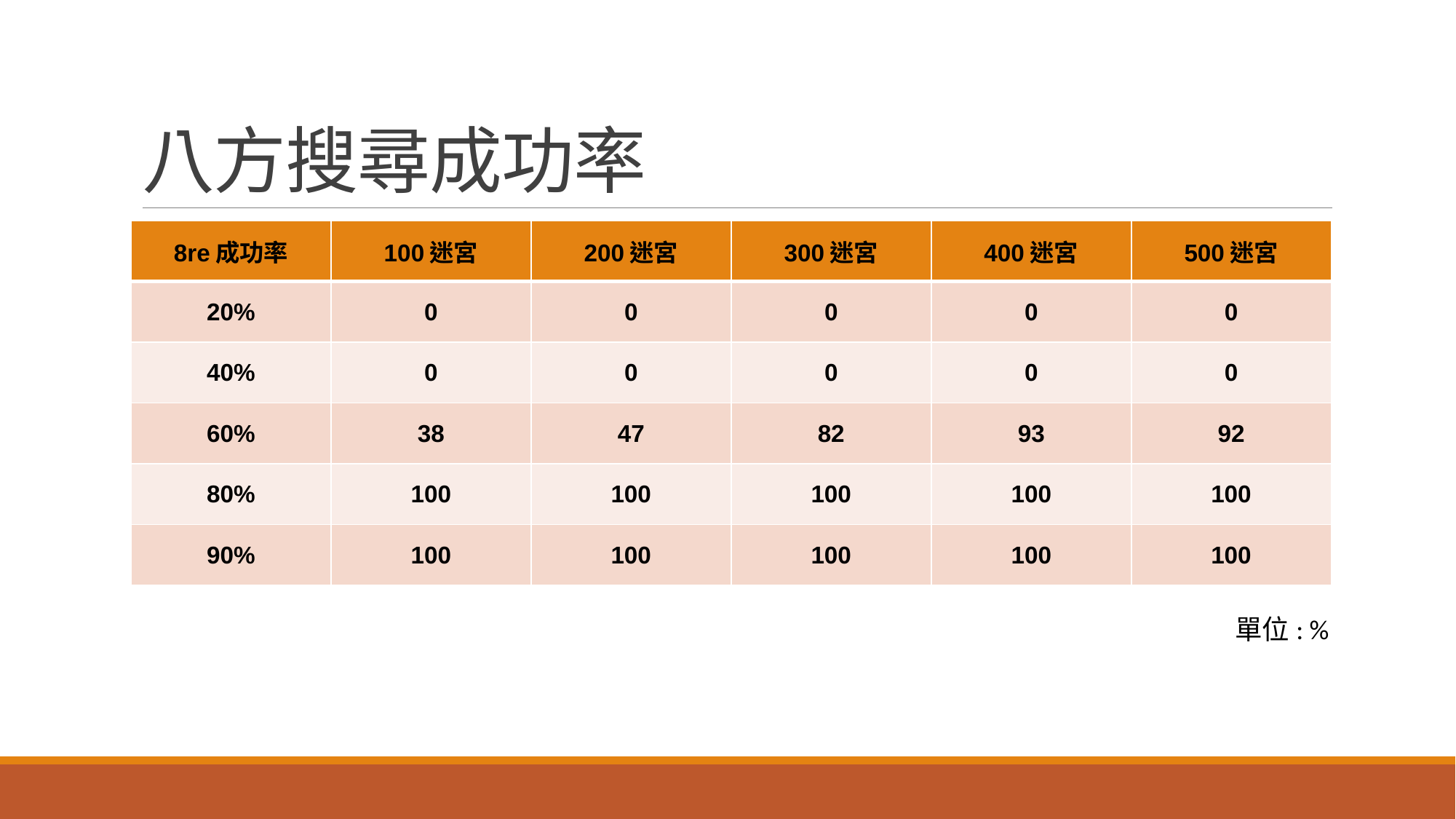

# 八方搜尋成功率
| 8re成功率 | 100迷宮 | 200迷宮 | 300迷宮 | 400迷宮 | 500迷宮 |
| --- | --- | --- | --- | --- | --- |
| 20% | 0 | 0 | 0 | 0 | 0 |
| 40% | 0 | 0 | 0 | 0 | 0 |
| 60% | 38 | 47 | 82 | 93 | 92 |
| 80% | 100 | 100 | 100 | 100 | 100 |
| 90% | 100 | 100 | 100 | 100 | 100 |
單位: %